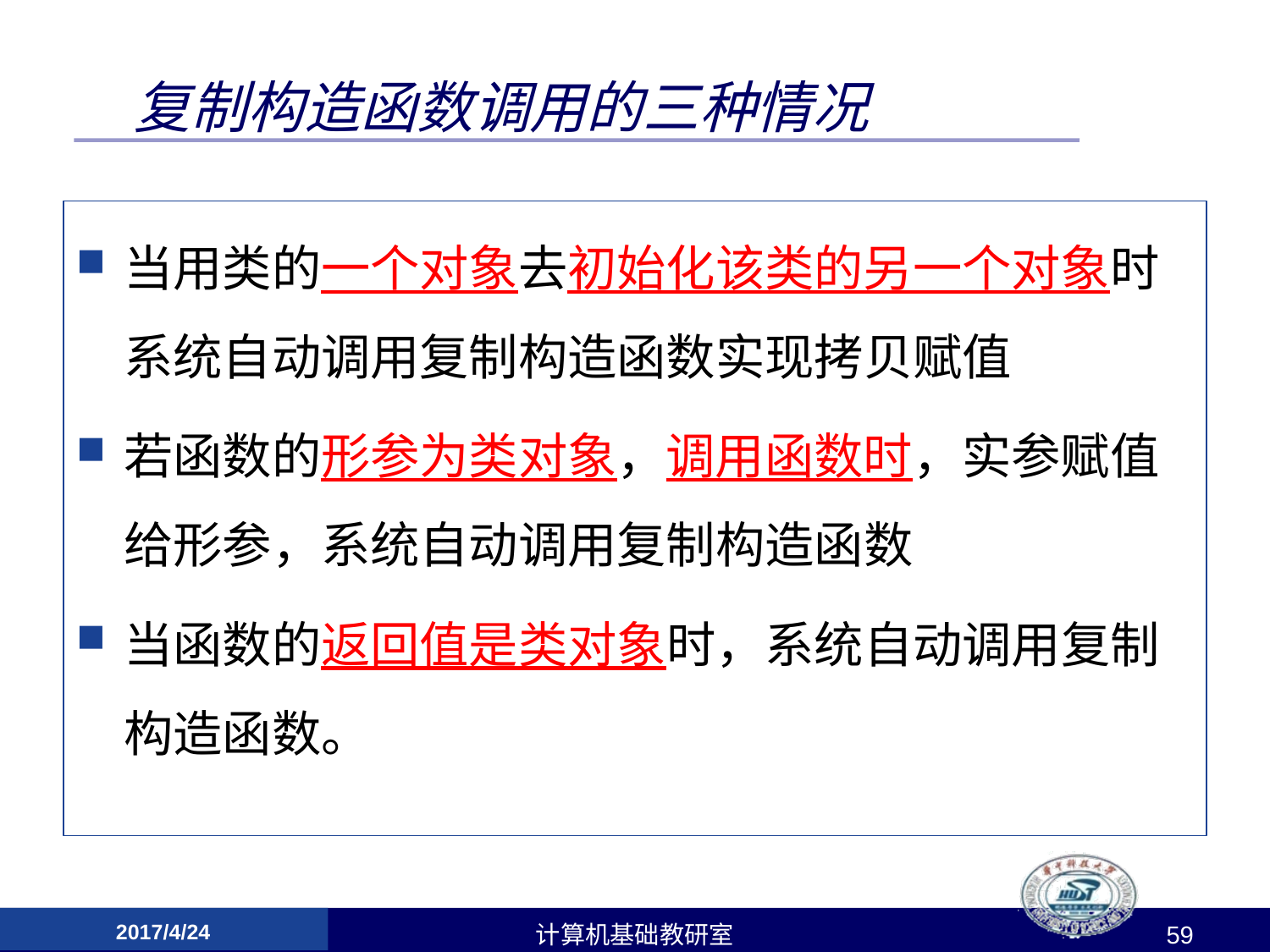

# 复制构造函数调用的三种情况
当用类的一个对象去初始化该类的另一个对象时系统自动调用复制构造函数实现拷贝赋值
若函数的形参为类对象，调用函数时，实参赋值给形参，系统自动调用复制构造函数
当函数的返回值是类对象时，系统自动调用复制构造函数。

2017/4/24
计算机基础教研室
59